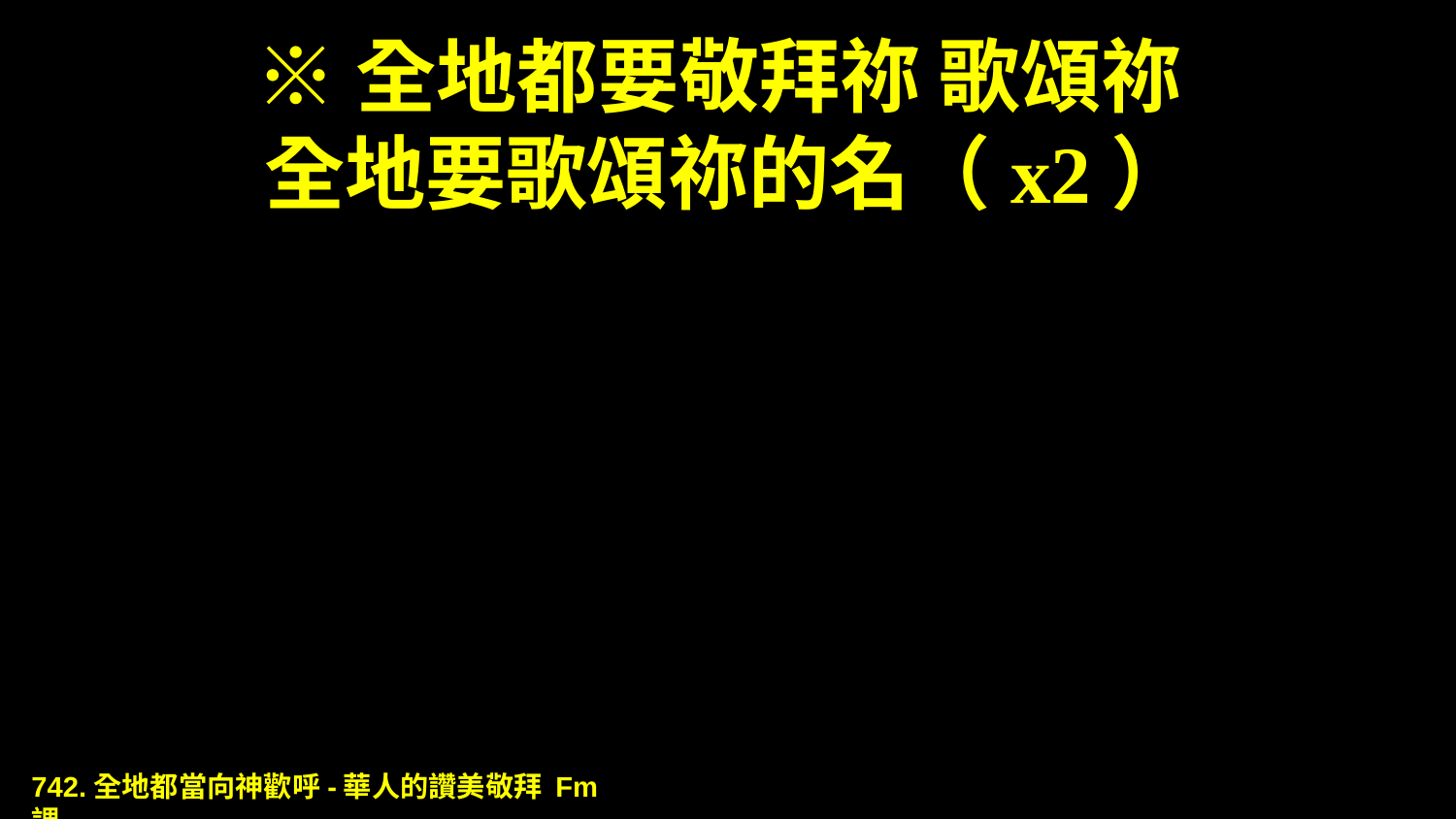

# ※全地都要敬拜祢 歌頌祢 全地要歌頌祢的名（x2）
742.全地都當向神歡呼-華人的讚美敬拜 Fm調